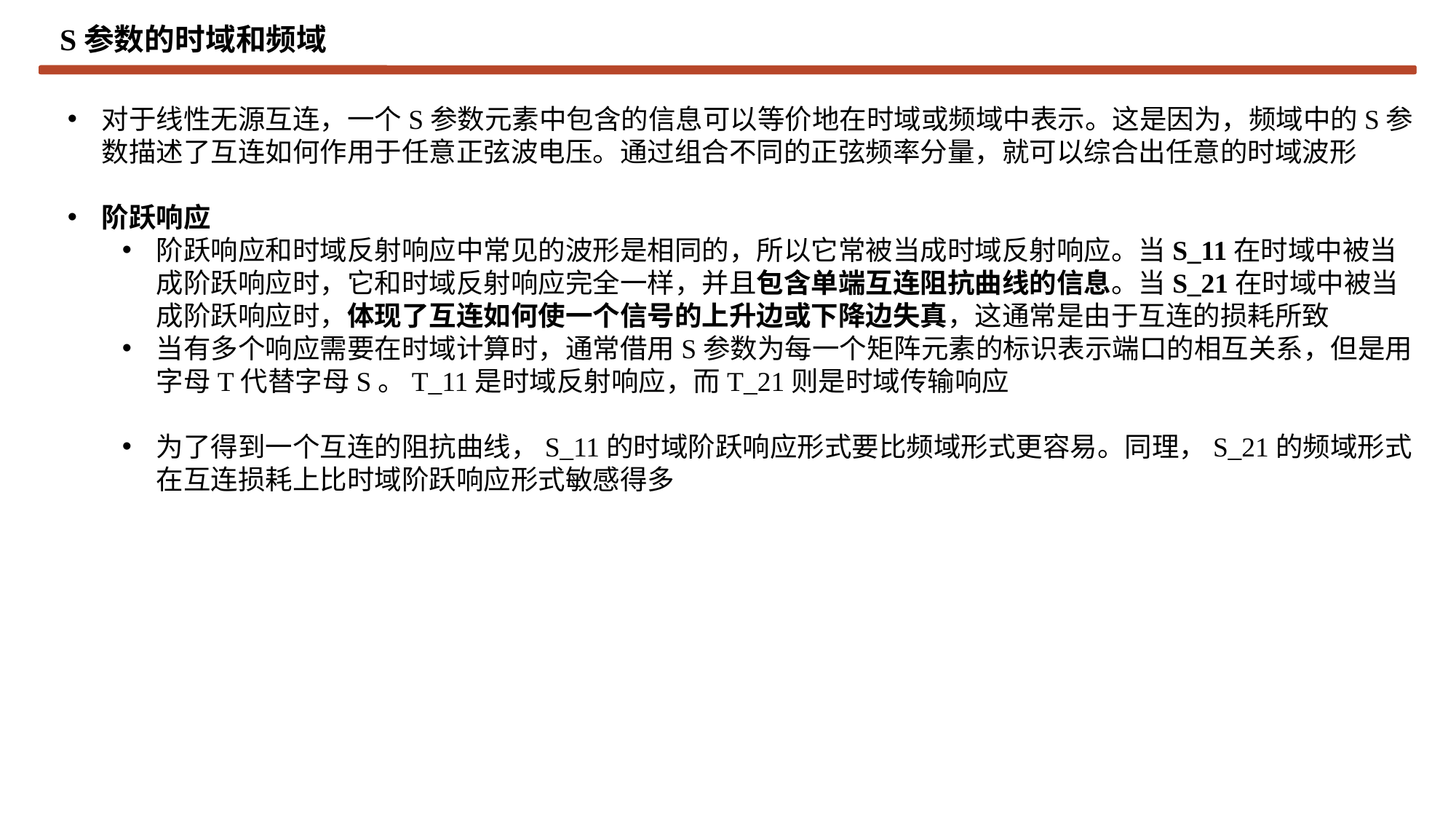

S参数的时域和频域
对于线性无源互连，一个S参数元素中包含的信息可以等价地在时域或频域中表示。这是因为，频域中的S参数描述了互连如何作用于任意正弦波电压。通过组合不同的正弦频率分量，就可以综合出任意的时域波形

阶跃响应
阶跃响应和时域反射响应中常见的波形是相同的，所以它常被当成时域反射响应。当S_11在时域中被当成阶跃响应时，它和时域反射响应完全一样，并且包含单端互连阻抗曲线的信息。当S_21在时域中被当成阶跃响应时，体现了互连如何使一个信号的上升边或下降边失真，这通常是由于互连的损耗所致
当有多个响应需要在时域计算时，通常借用S参数为每一个矩阵元素的标识表示端口的相互关系，但是用字母T代替字母S。T_11是时域反射响应，而T_21则是时域传输响应

为了得到一个互连的阻抗曲线，S_11的时域阶跃响应形式要比频域形式更容易。同理，S_21的频域形式在互连损耗上比时域阶跃响应形式敏感得多